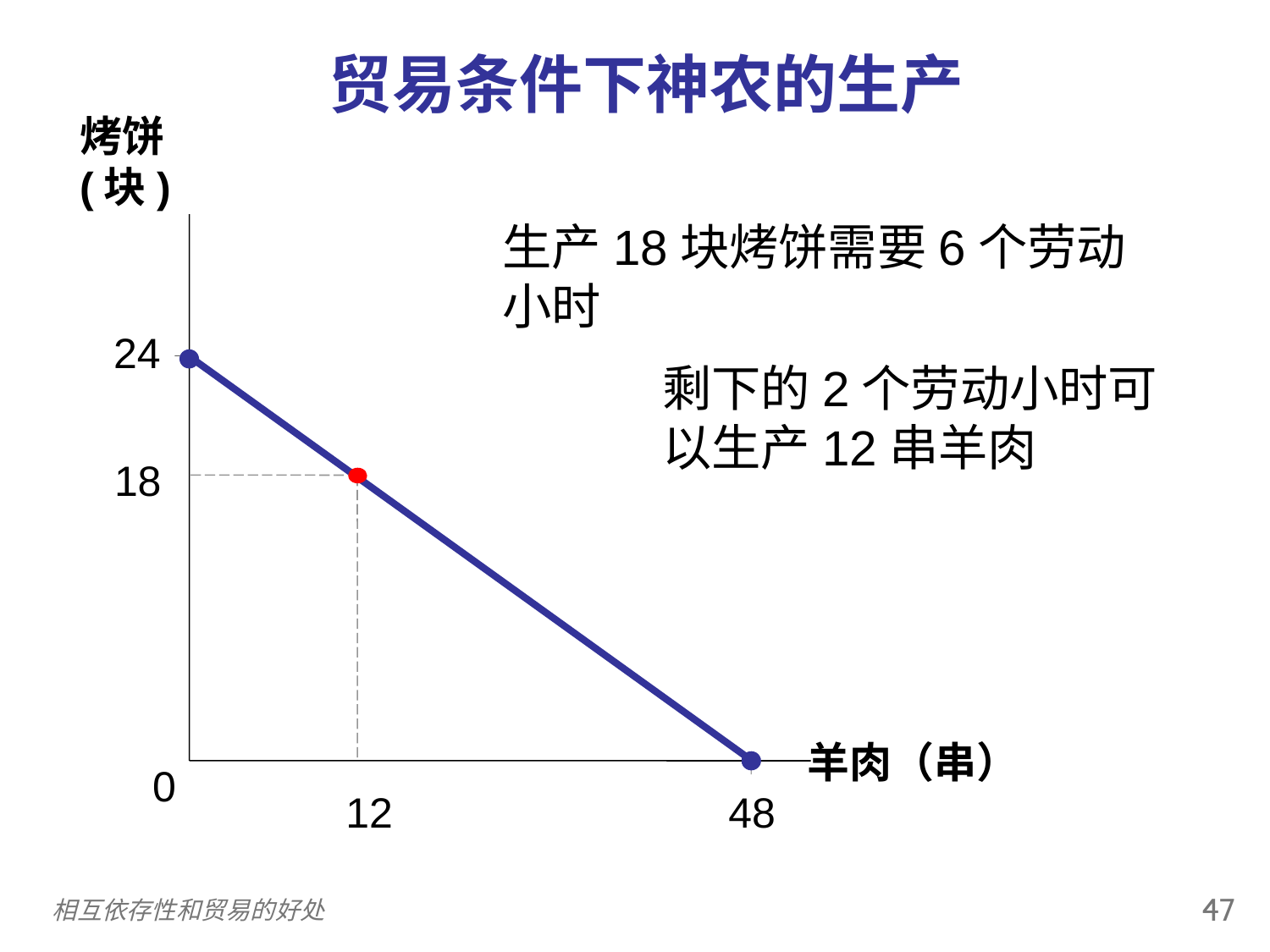

贸易条件下神农的生产
0
烤饼 (块)
羊肉（串）
生产18块烤饼需要6个劳动小时

18
0

48
12
24

剩下的2个劳动小时可以生产12串羊肉

47
相互依存性和贸易的好处